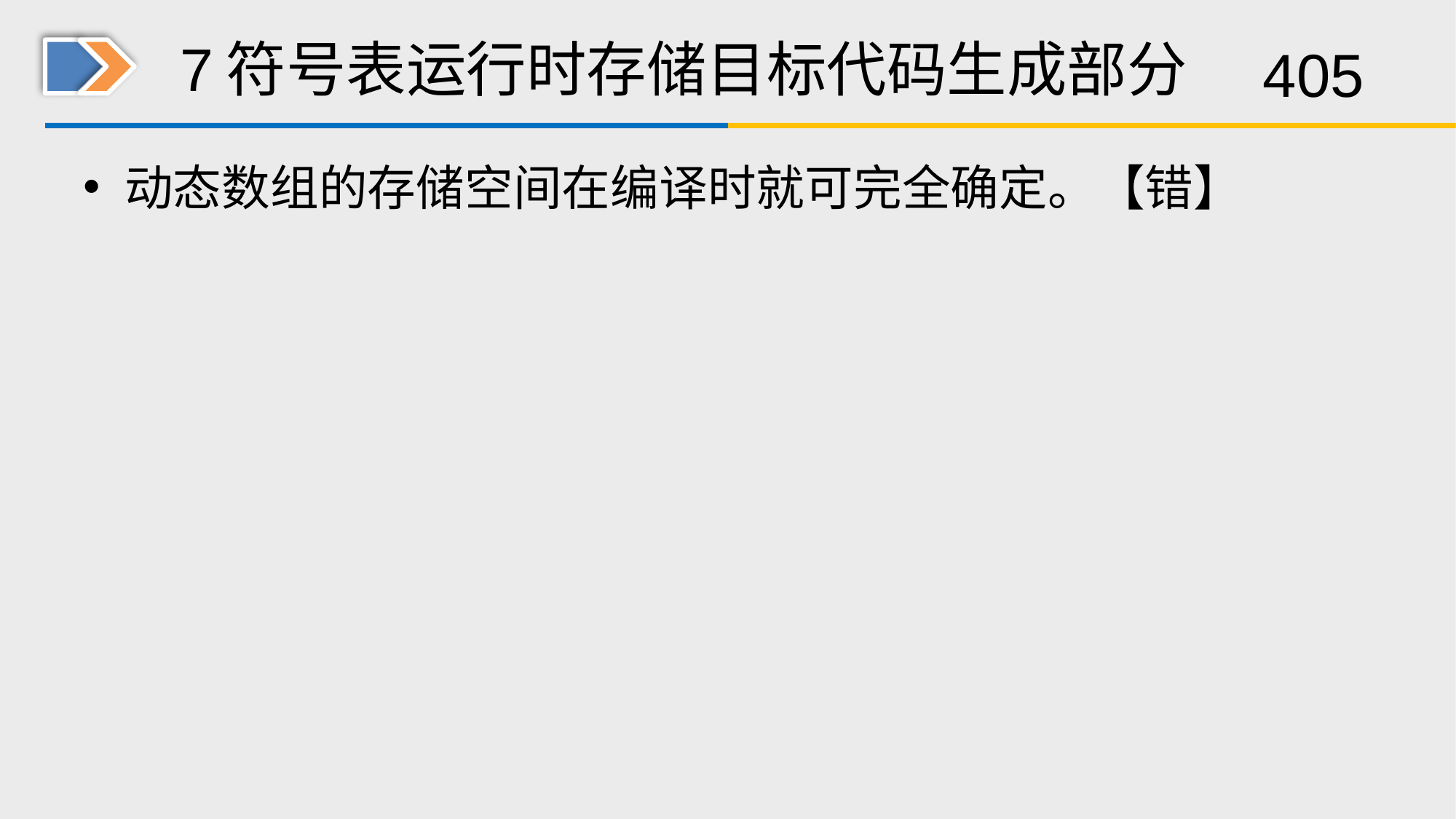

# 7符号表运行时存储目标代码生成部分
405
动态数组的存储空间在编译时就可完全确定。【错】